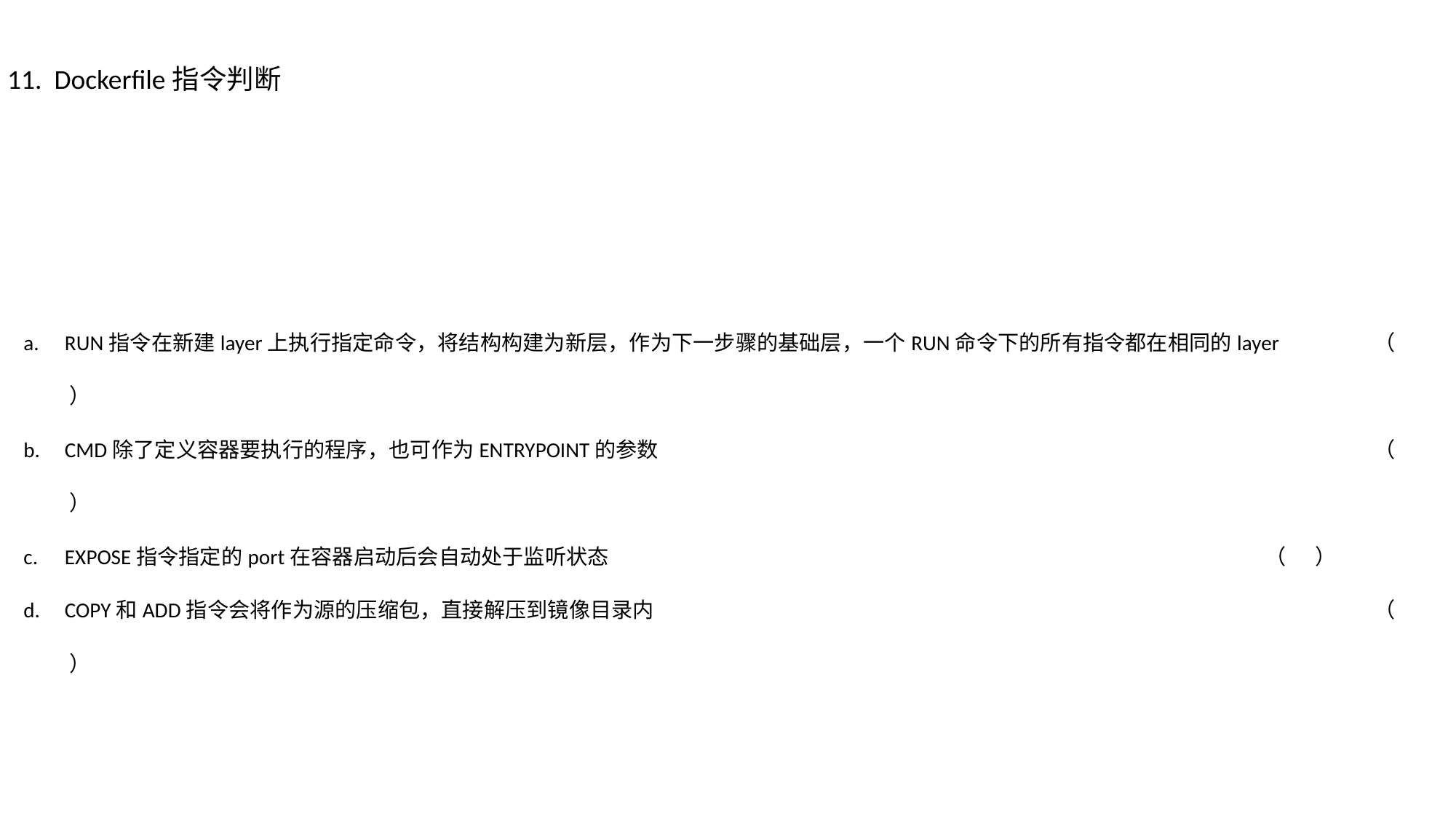

11.  Dockerfile指令判断
RUN指令在新建layer上执行指定命令，将结构构建为新层，作为下一步骤的基础层，一个RUN命令下的所有指令都在相同的layer	（      ）
CMD除了定义容器要执行的程序，也可作为ENTRYPOINT的参数							（      ）
EXPOSE指令指定的port在容器启动后会自动处于监听状态							（      ）
COPY和ADD指令会将作为源的压缩包，直接解压到镜像目录内							（      ）